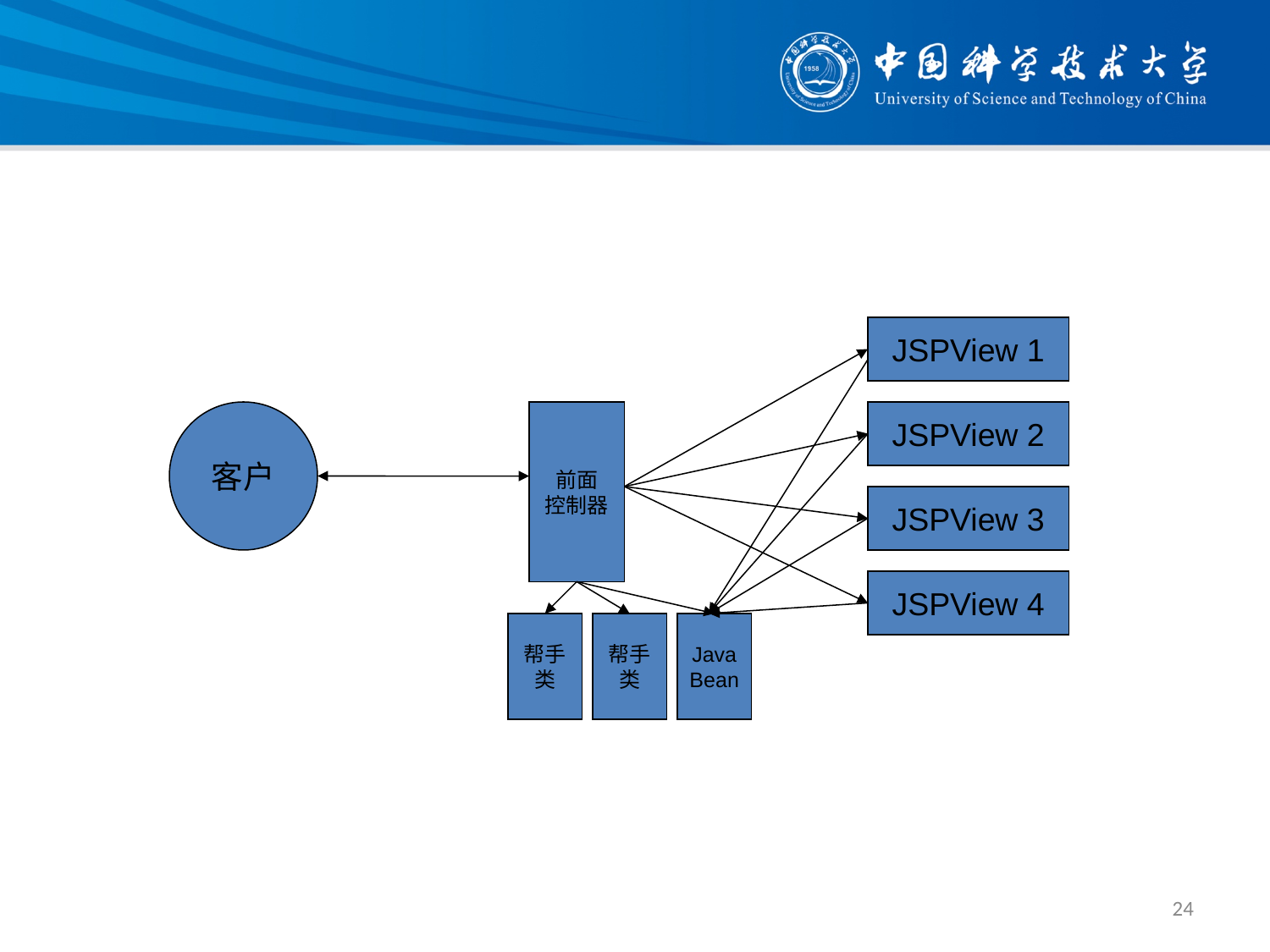

#
JSPView 1

客户
前面
控制器
JSPView 2

JSPView 3
JSPView 4
帮手
类
帮手
类
Java
Bean

24